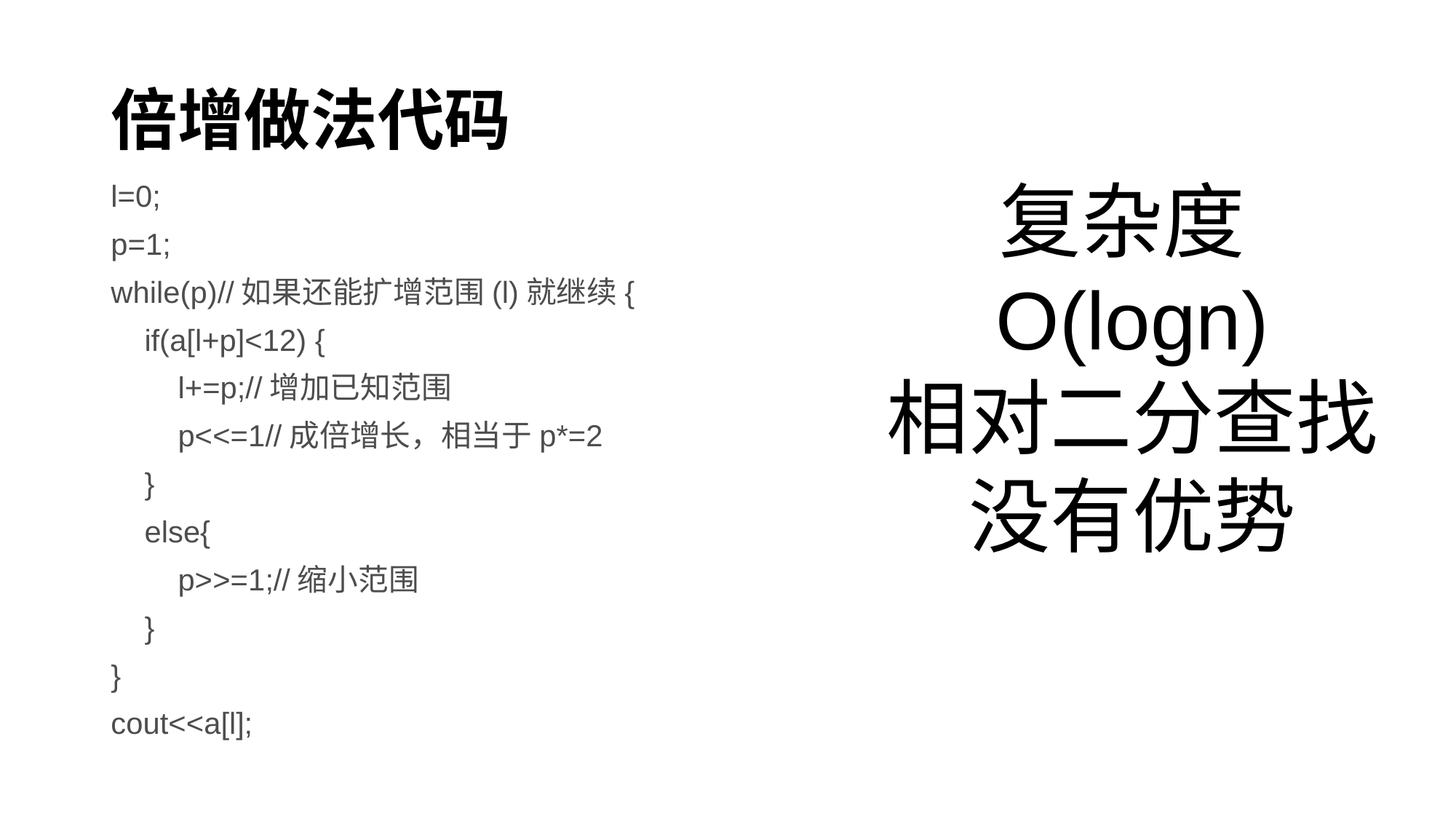

# 倍增做法代码
复杂度O(logn)
相对二分查找没有优势
l=0;
p=1;
while(p)//如果还能扩增范围(l)就继续{
    if(a[l+p]<12) {
        l+=p;//增加已知范围
        p<<=1//成倍增长，相当于p*=2
    }
    else{
        p>>=1;//缩小范围
    }
}
cout<<a[l];